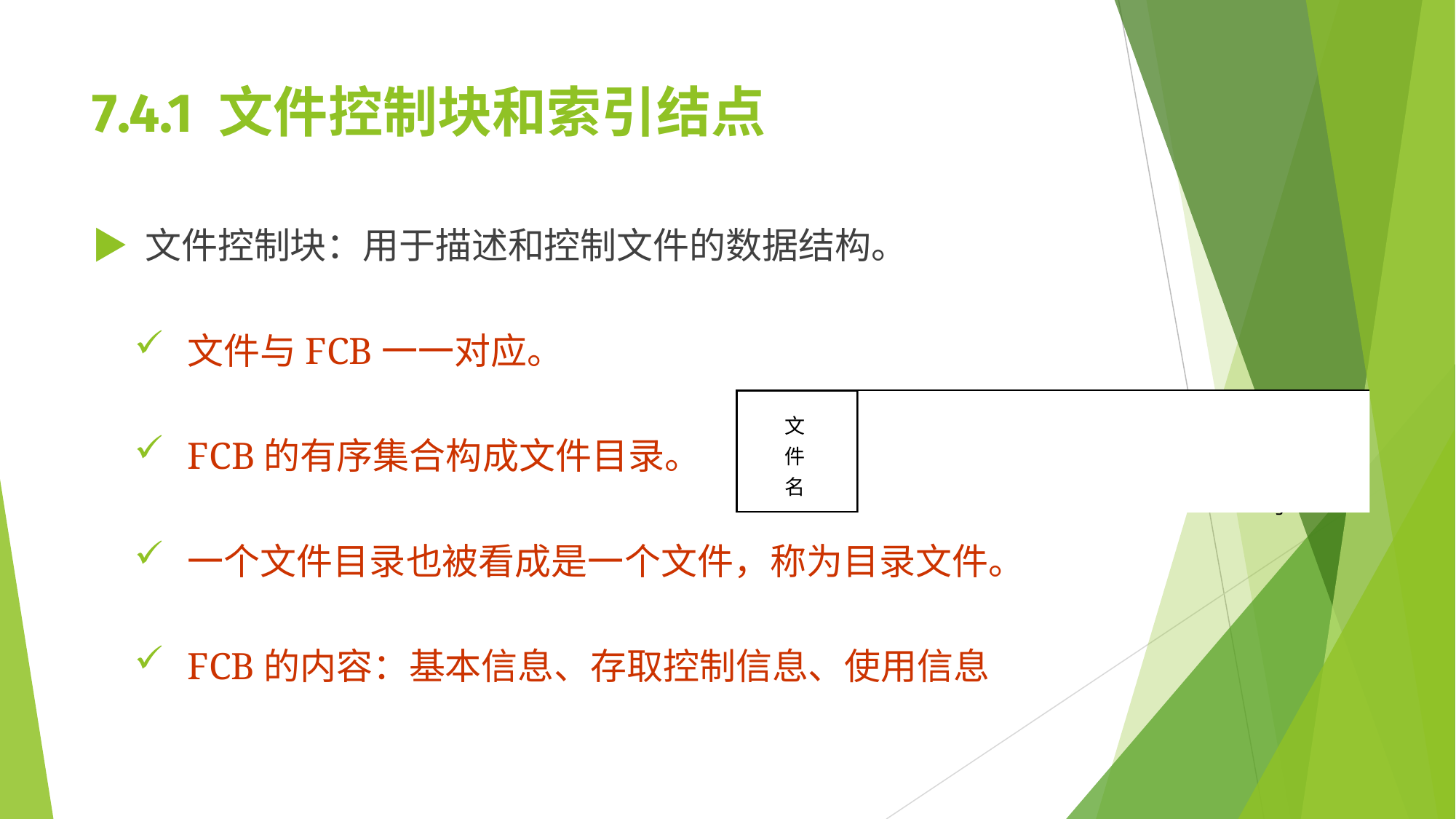

# 7.4.1 文件控制块和索引结点
▶ 文件控制块：用于描述和控制文件的数据结构。

文件与FCB一一对应。

FCB的有序集合构成文件目录。

一个文件目录也被看成是一个文件，称为目录文件。

FCB的内容：基本信息、存取控制信息、使用信息
| 文 件 名 | 扩 展 名 | 属 性 | 备 用 | 时 间 | 日 期 | 第 一 块 号 | 盘 块 数 |
| --- | --- | --- | --- | --- | --- | --- | --- |